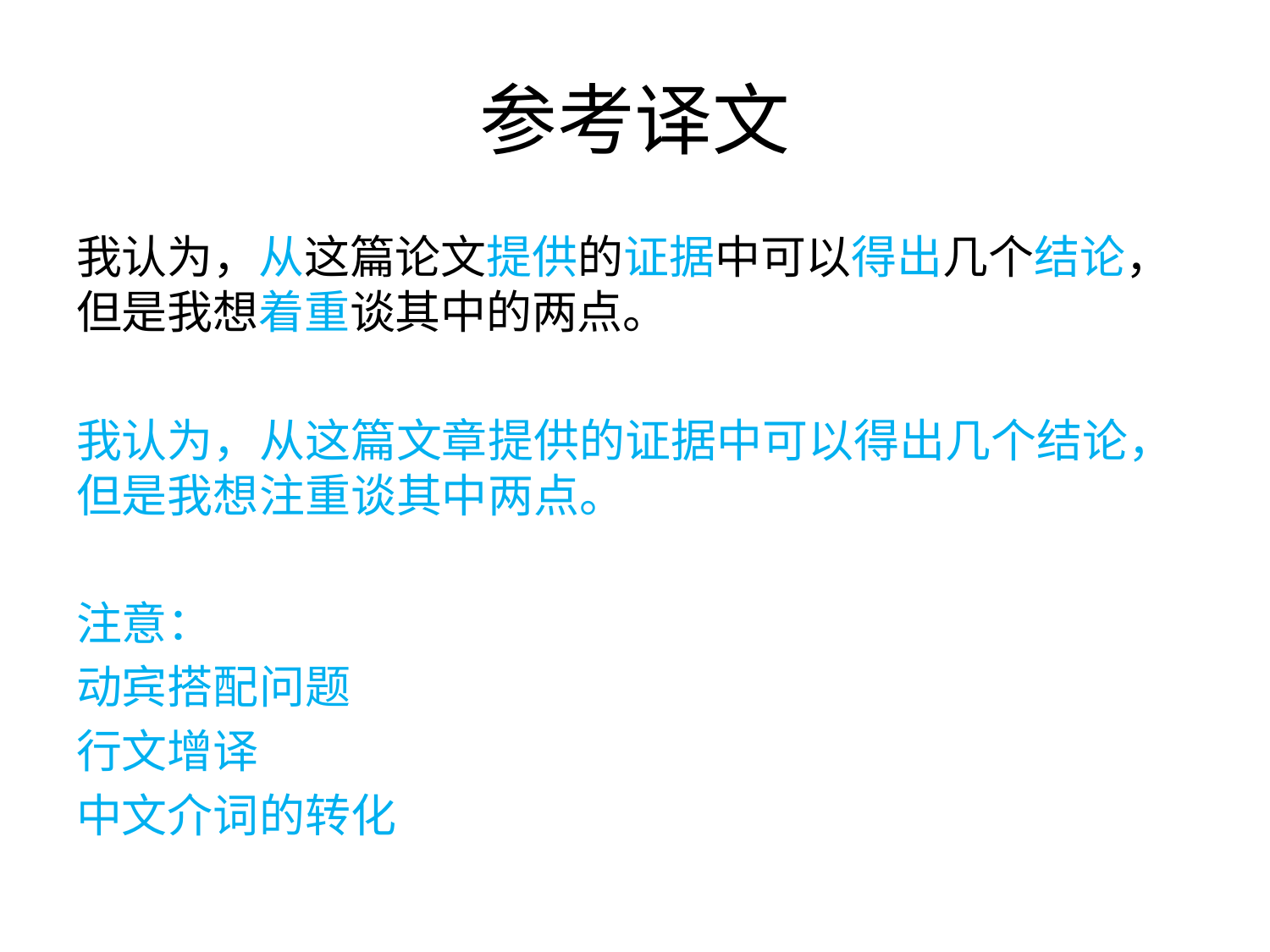

# 参考译文
我认为，从这篇论文提供的证据中可以得出几个结论，但是我想着重谈其中的两点。

我认为，从这篇文章提供的证据中可以得出几个结论，但是我想注重谈其中两点。

注意：
动宾搭配问题
行文增译
中文介词的转化